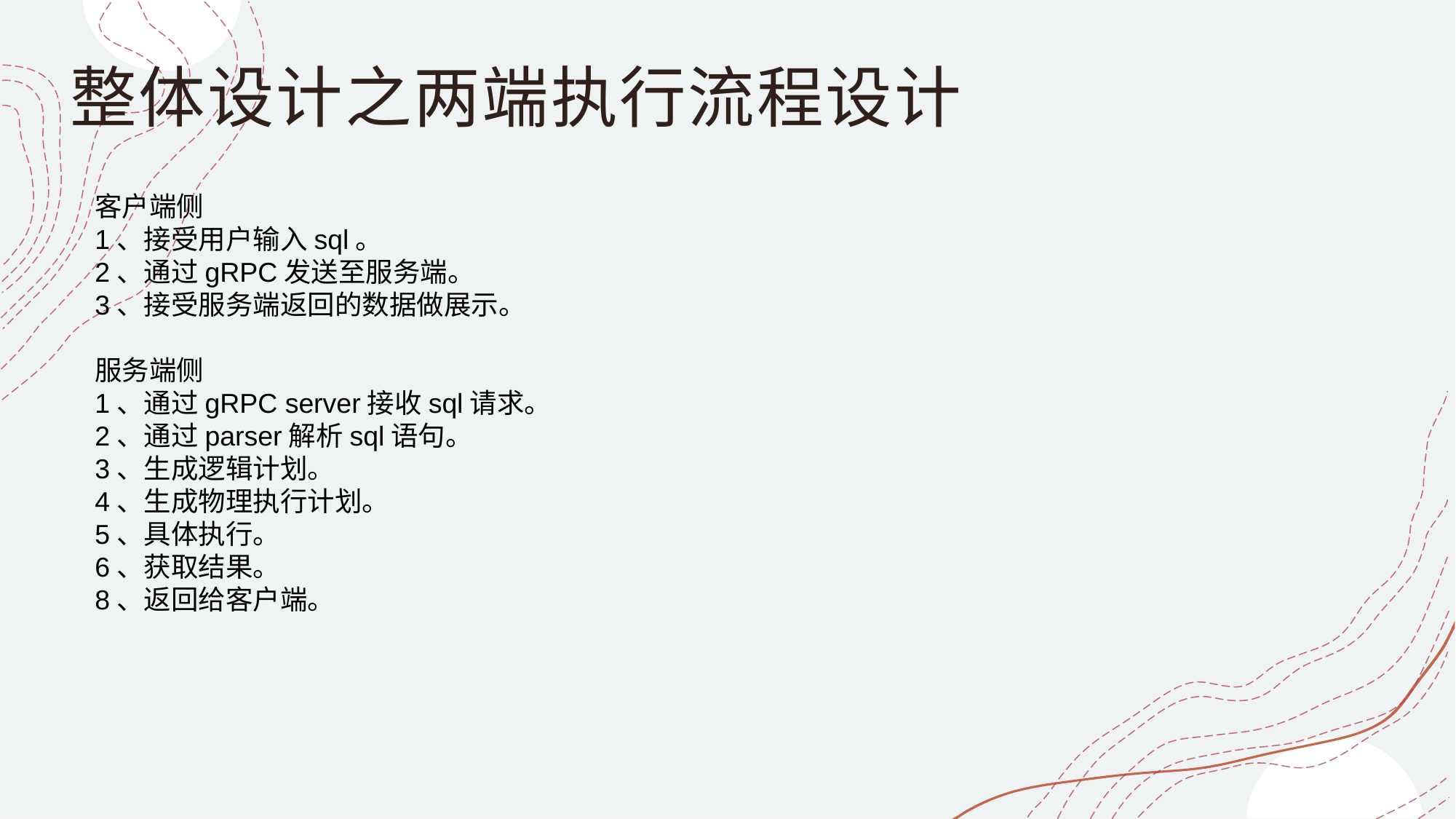

# 整体设计之两端执行流程设计
客户端侧
1、接受用户输入sql。
2、通过gRPC发送至服务端。
3、接受服务端返回的数据做展示。

服务端侧
1、通过gRPC server接收sql请求。
2、通过parser解析sql语句。
3、生成逻辑计划。
4、生成物理执行计划。
5、具体执行。
6、获取结果。
8、返回给客户端。